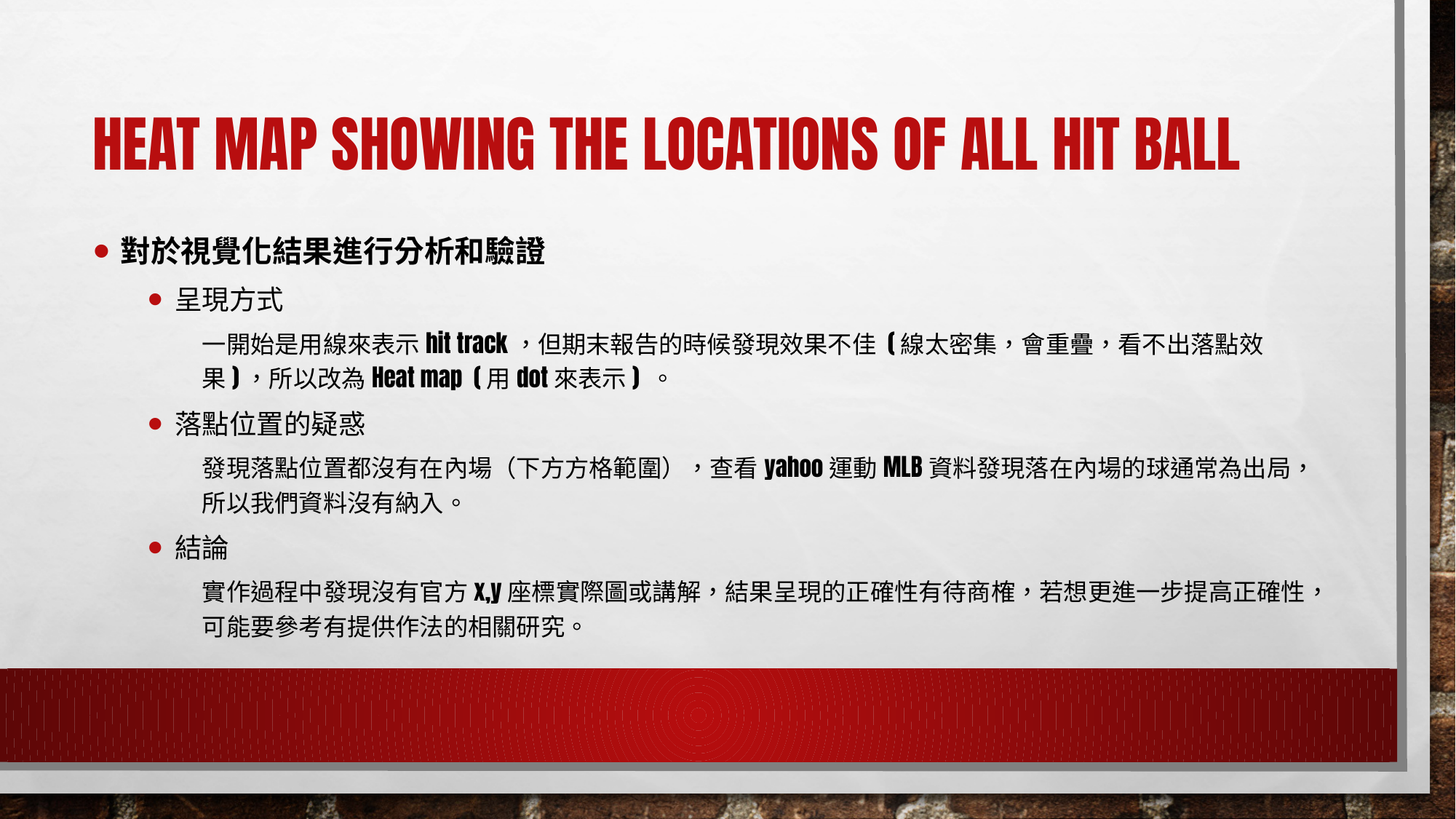

# Heat map showing the locations of all hit ball
對於視覺化結果進行分析和驗證
呈現方式
一開始是用線來表示hit track，但期末報告的時候發現效果不佳 (線太密集，會重疊，看不出落點效果)，所以改為Heat map  (用dot來表示) 。
落點位置的疑惑
發現落點位置都沒有在內場（下方方格範圍），查看yahoo運動MLB資料發現落在內場的球通常為出局，所以我們資料沒有納入。
結論
實作過程中發現沒有官方x,y座標實際圖或講解，結果呈現的正確性有待商榷，若想更進一步提高正確性，可能要參考有提供作法的相關研究。